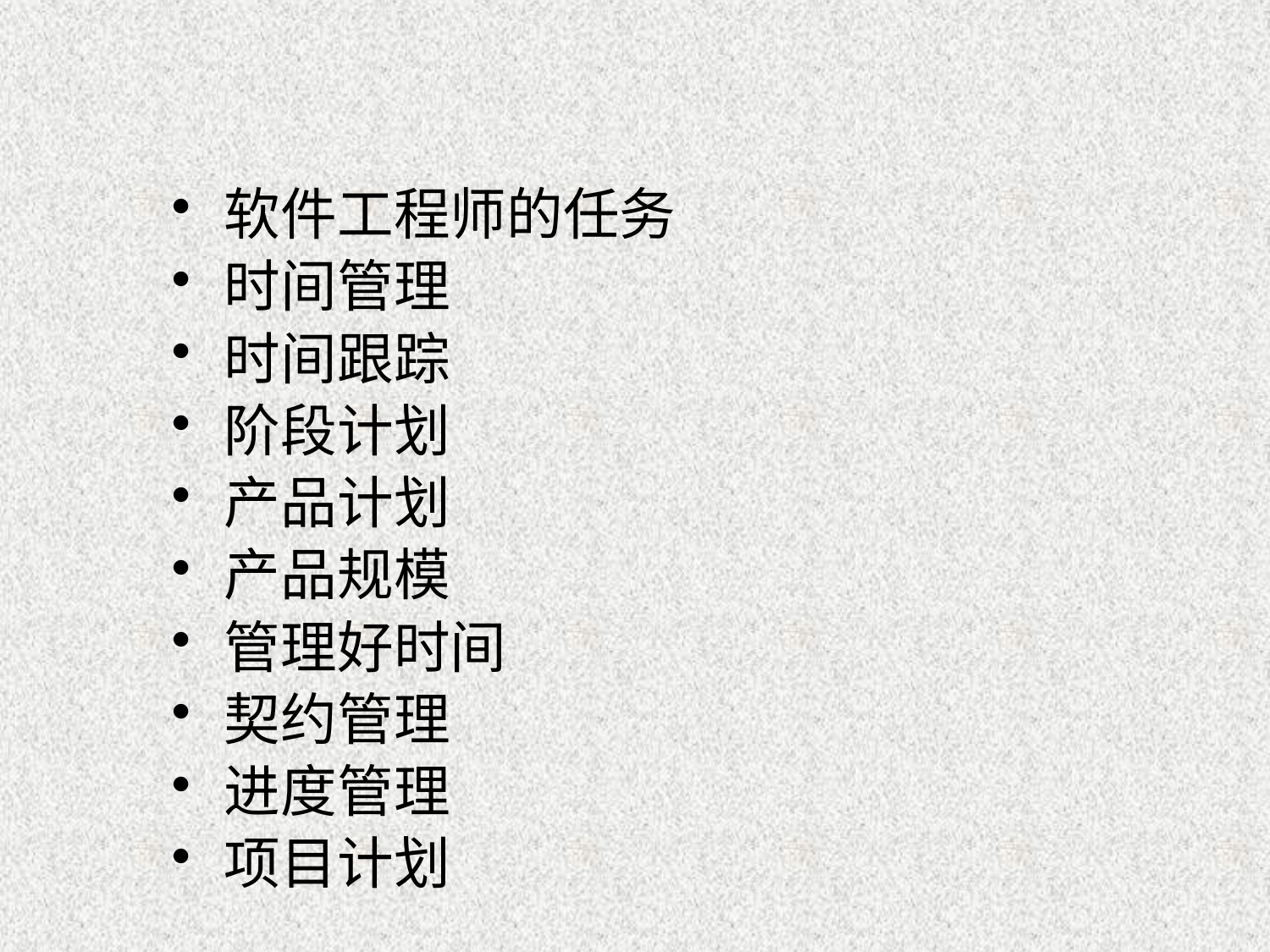

#
软件工程师的任务
时间管理
时间跟踪
阶段计划
产品计划
产品规模
管理好时间
契约管理
进度管理
项目计划